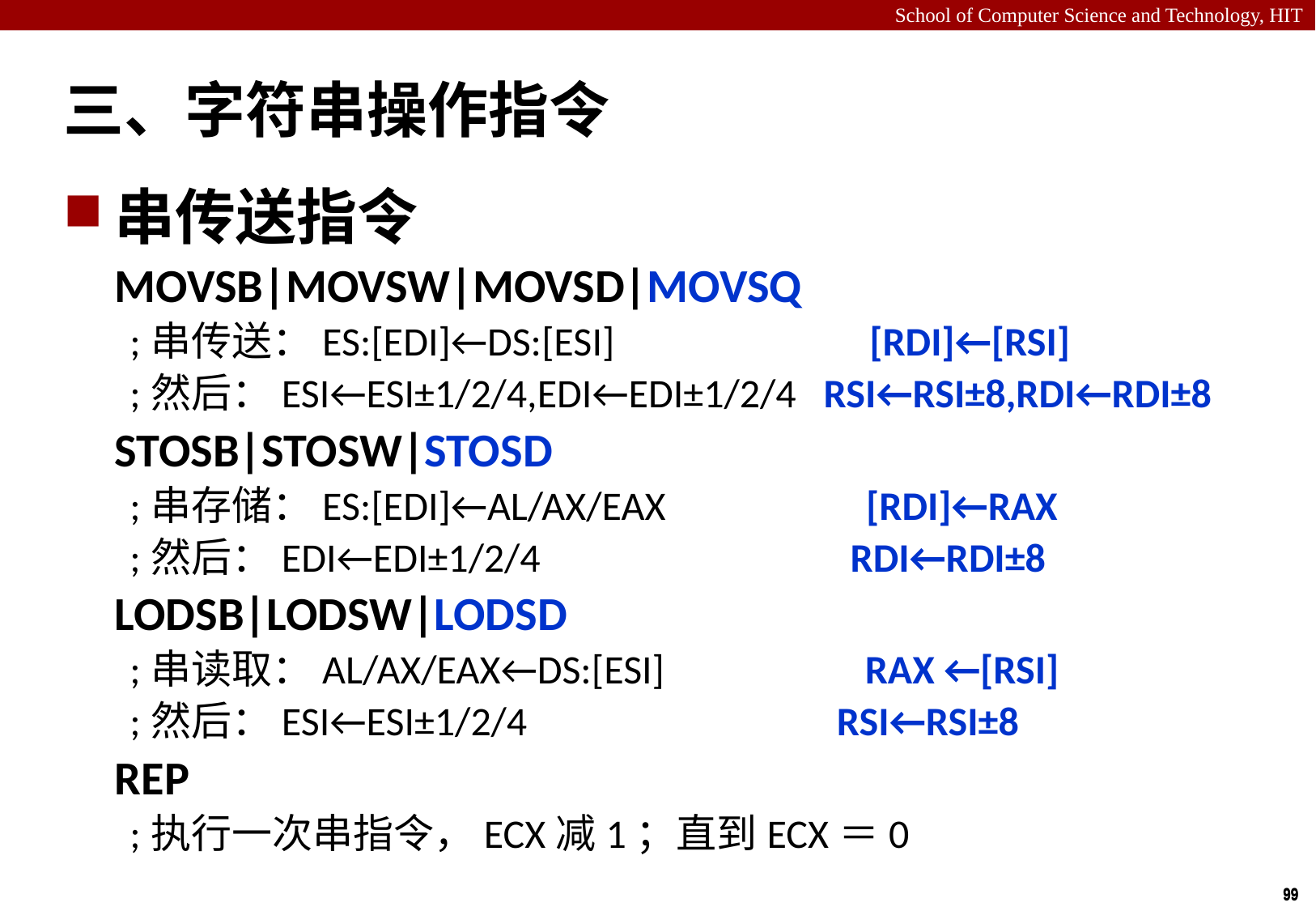

# 三、字符串操作指令
串传送指令
	MOVSB|MOVSW|MOVSD|MOVSQ
;串传送：ES:[EDI]←DS:[ESI]                            [RDI]←[RSI]
;然后：ESI←ESI±1/2/4,EDI←EDI±1/2/4   RSI←RSI±8,RDI←RDI±8
	STOSB|STOSW|STOSD
;串存储：ES:[EDI]←AL/AX/EAX                      [RDI]←RAX
;然后：EDI←EDI±1/2/4                                  RDI←RDI±8
	LODSB|LODSW|LODSD
;串读取：AL/AX/EAX←DS:[ESI]                      RAX ←[RSI]
;然后：ESI←ESI±1/2/4                                  RSI←RSI±8
	REP
;执行一次串指令，ECX减1；直到ECX＝0
99